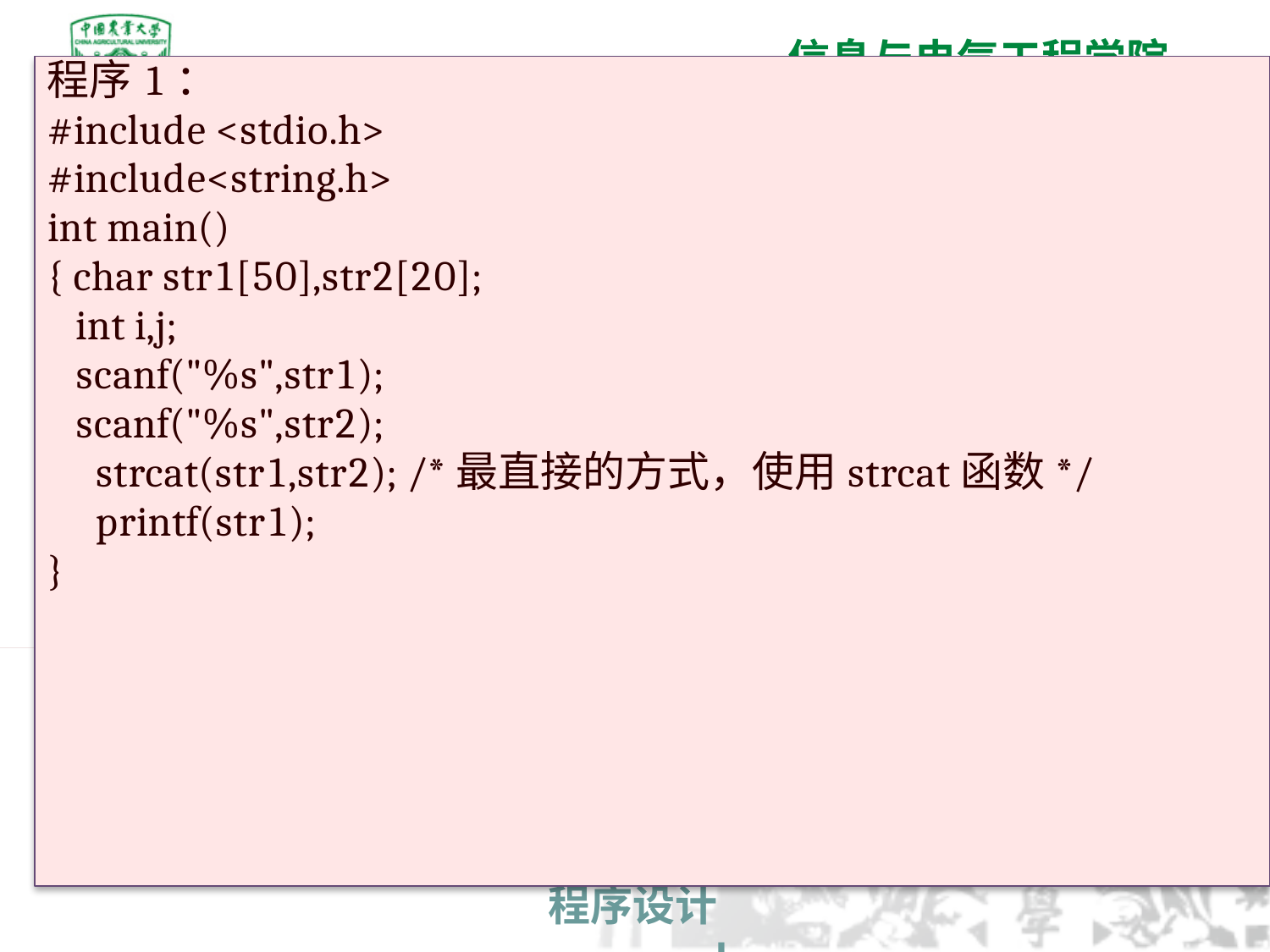

程序1：
#include <stdio.h>
#include<string.h>
int main()
{ char str1[50],str2[20];
   int i,j;
   scanf("%s",str1);
   scanf("%s",str2);
	strcat(str1,str2); /*最直接的方式，使用strcat函数*/
	printf(str1);
}